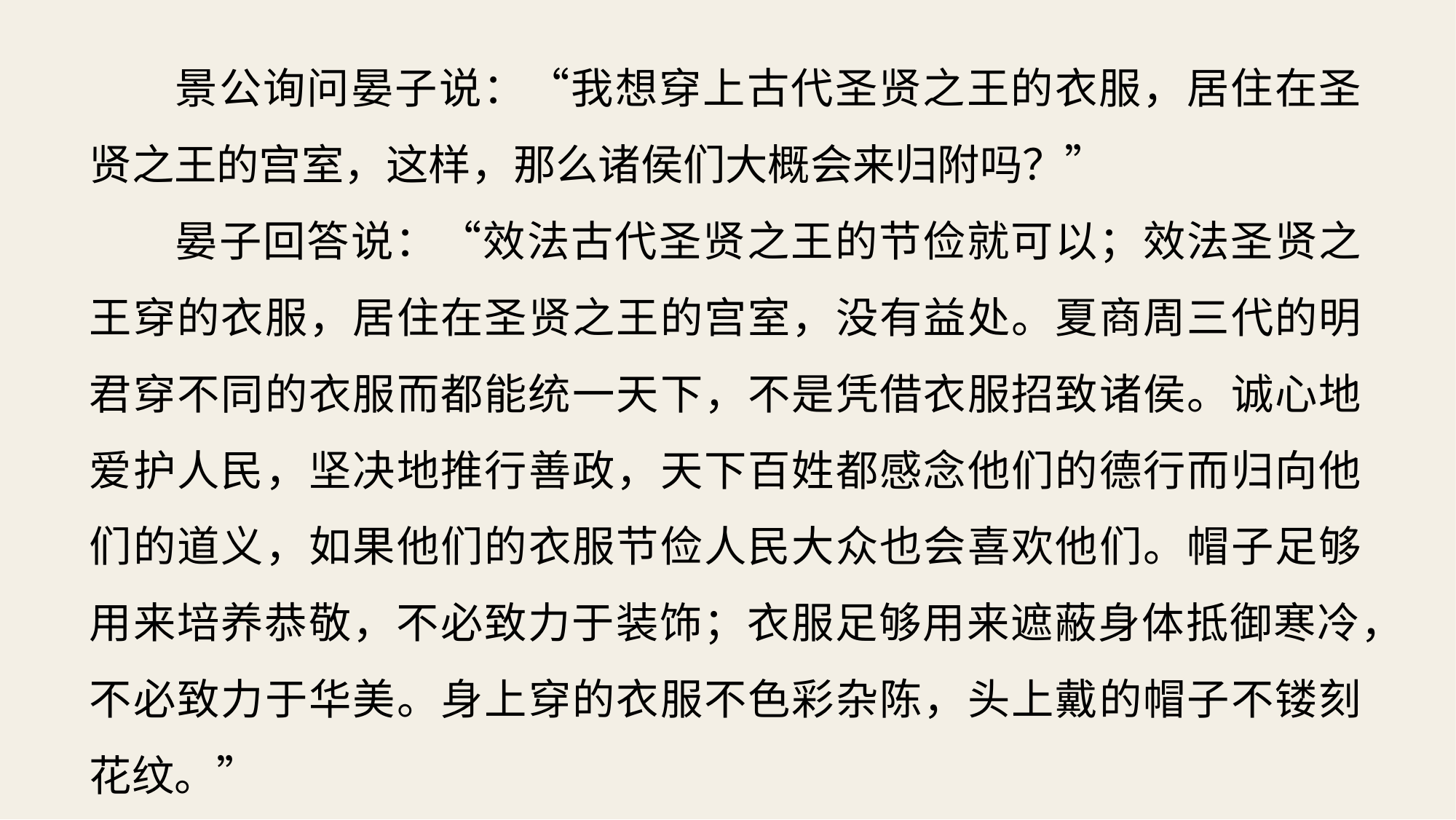

景公询问晏子说：“我想穿上古代圣贤之王的衣服，居住在圣贤之王的宫室，这样，那么诸侯们大概会来归附吗？”
晏子回答说：“效法古代圣贤之王的节俭就可以；效法圣贤之王穿的衣服，居住在圣贤之王的宫室，没有益处。夏商周三代的明君穿不同的衣服而都能统一天下，不是凭借衣服招致诸侯。诚心地爱护人民，坚决地推行善政，天下百姓都感念他们的德行而归向他们的道义，如果他们的衣服节俭人民大众也会喜欢他们。帽子足够用来培养恭敬，不必致力于装饰；衣服足够用来遮蔽身体抵御寒冷，不必致力于华美。身上穿的衣服不色彩杂陈，头上戴的帽子不镂刻花纹。”